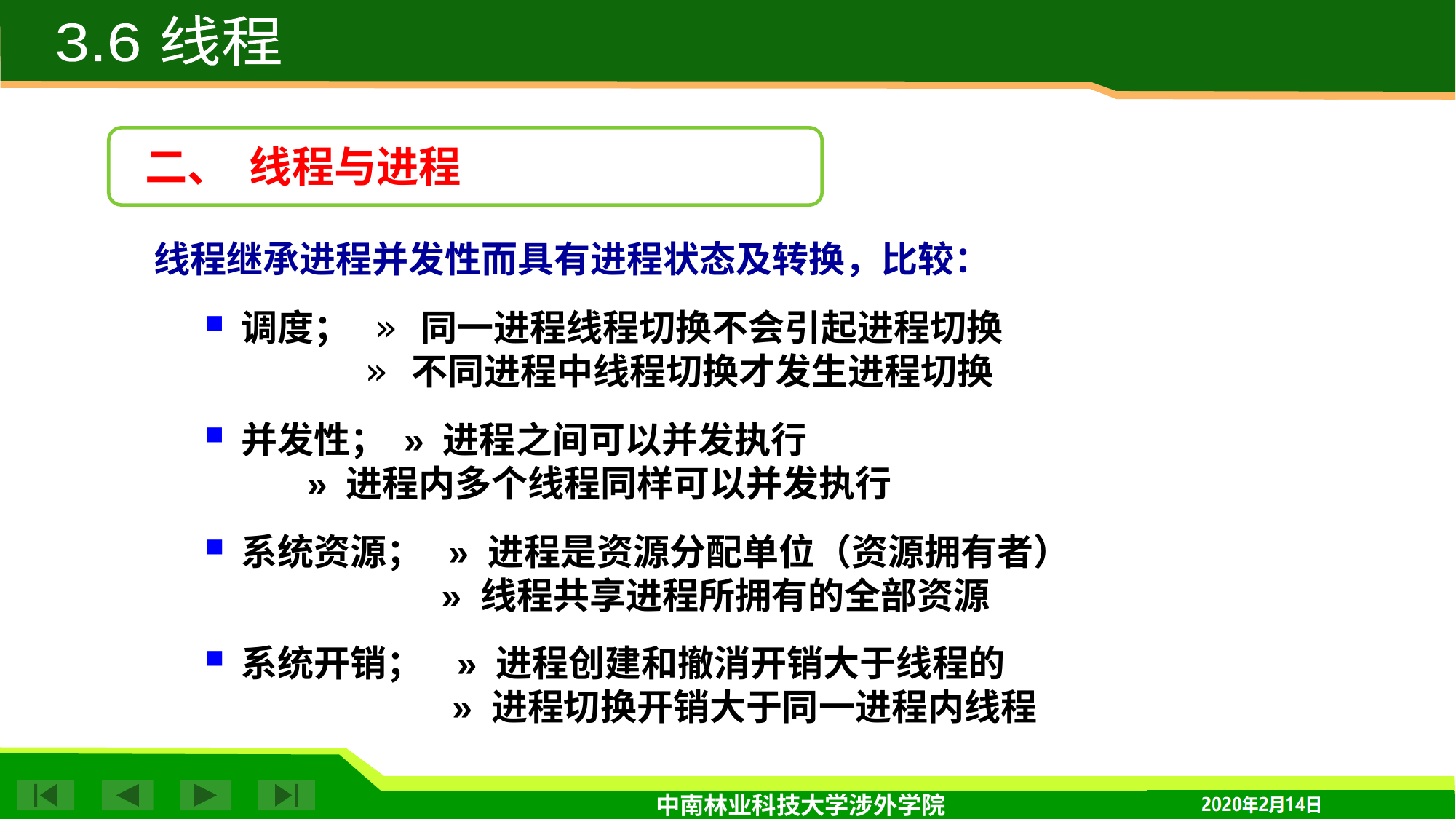

3.6 线程

二、  线程与进程
线程继承进程并发性而具有进程状态及转换，比较：
 调度；  » 同一进程线程切换不会引起进程切换
               » 不同进程中线程切换才发生进程切换
 并发性； » 进程之间可以并发执行
          » 进程内多个线程同样可以并发执行
 系统资源；  » 进程是资源分配单位（资源拥有者）
                      » 线程共享进程所拥有的全部资源
 系统开销；   » 进程创建和撤消开销大于线程的
                       » 进程切换开销大于同一进程内线程